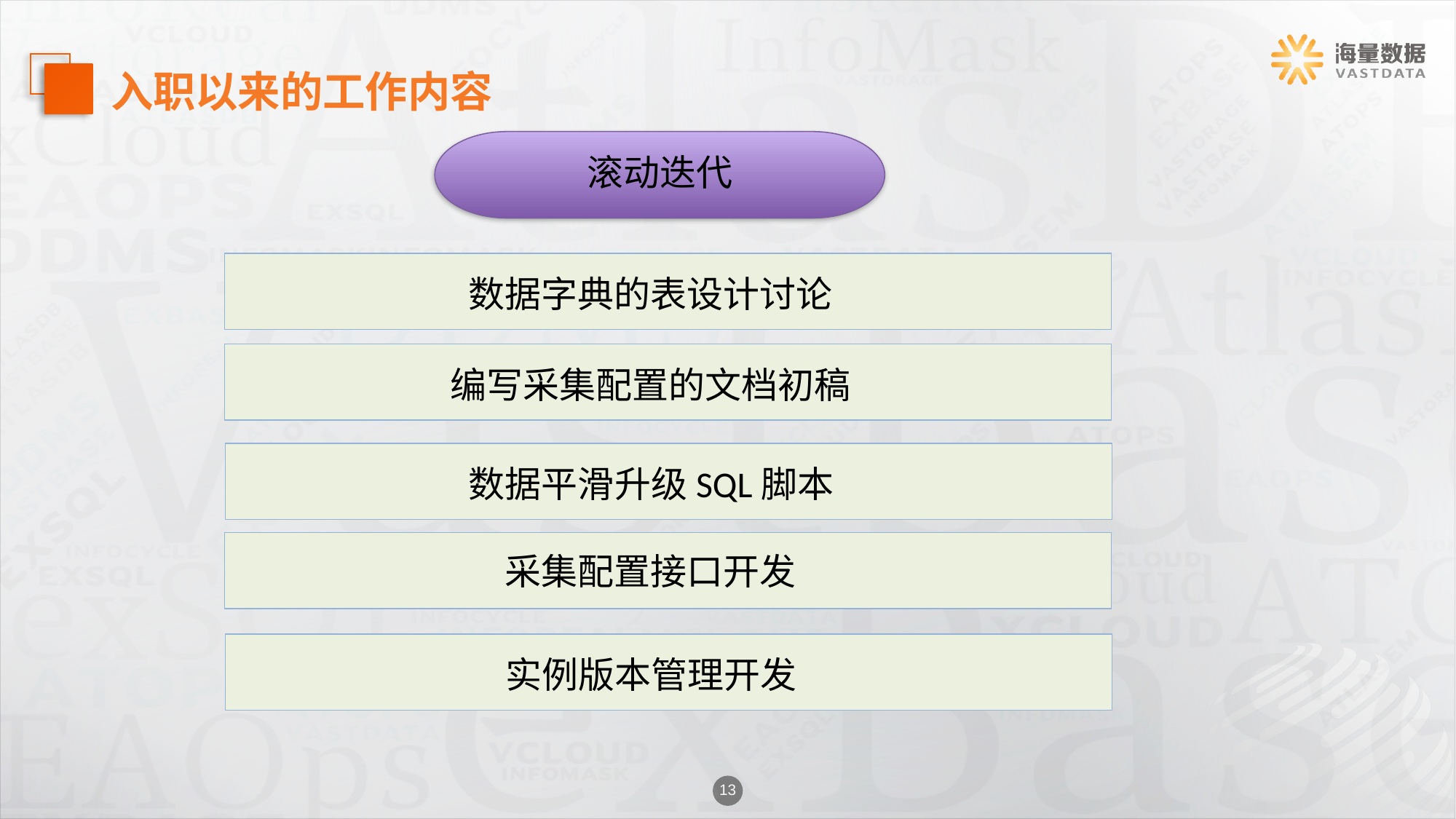

入职以来的工作内容

滚动迭代

数据字典的表设计讨论

编写采集配置的文档初稿

数据平滑升级SQL脚本

采集配置接口开发

实例版本管理开发